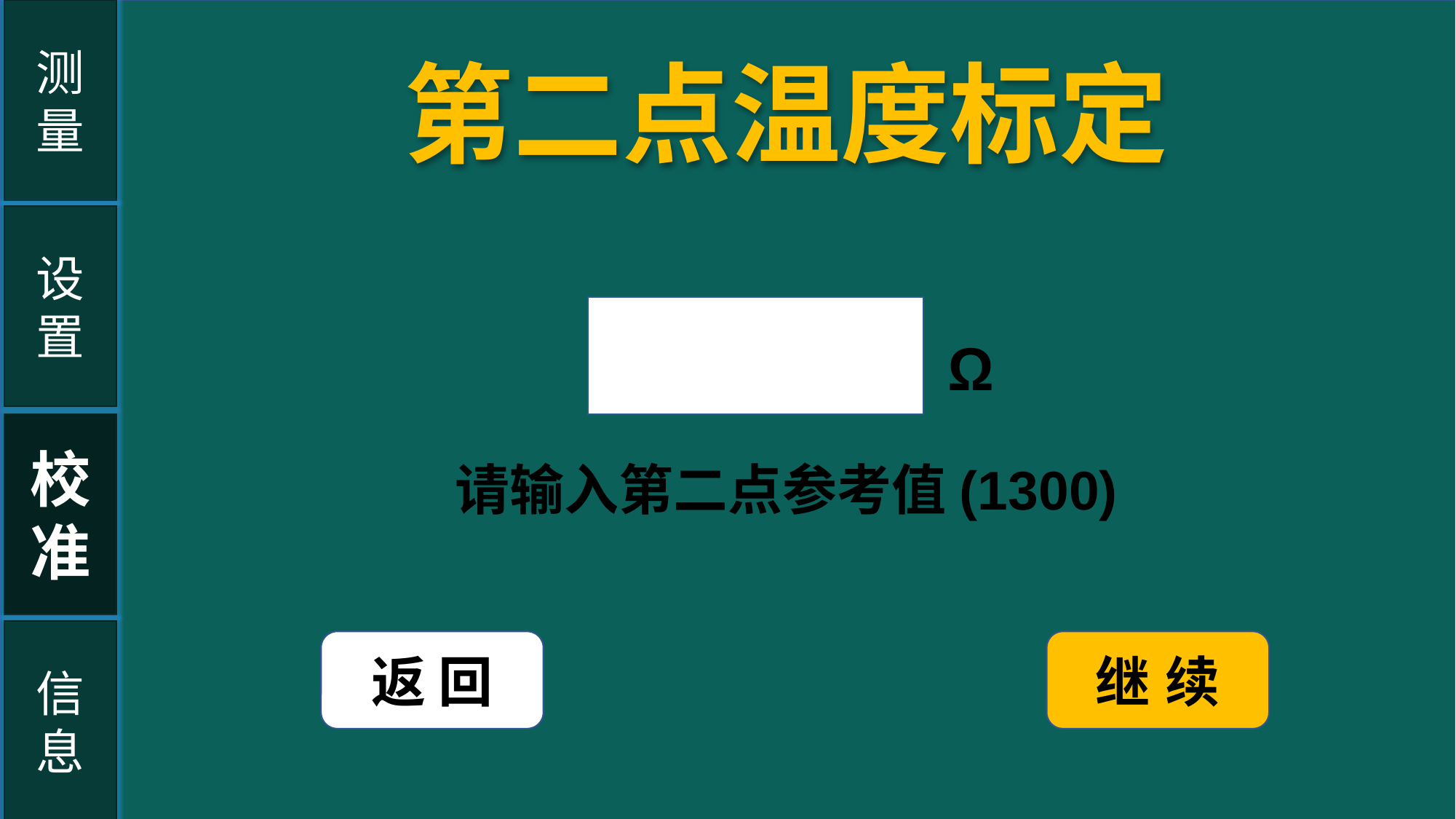

测
量
第二点温度标定
设置

Ω
校
准
请输入第二点参考值(1300)
信
息
返 回
继 续